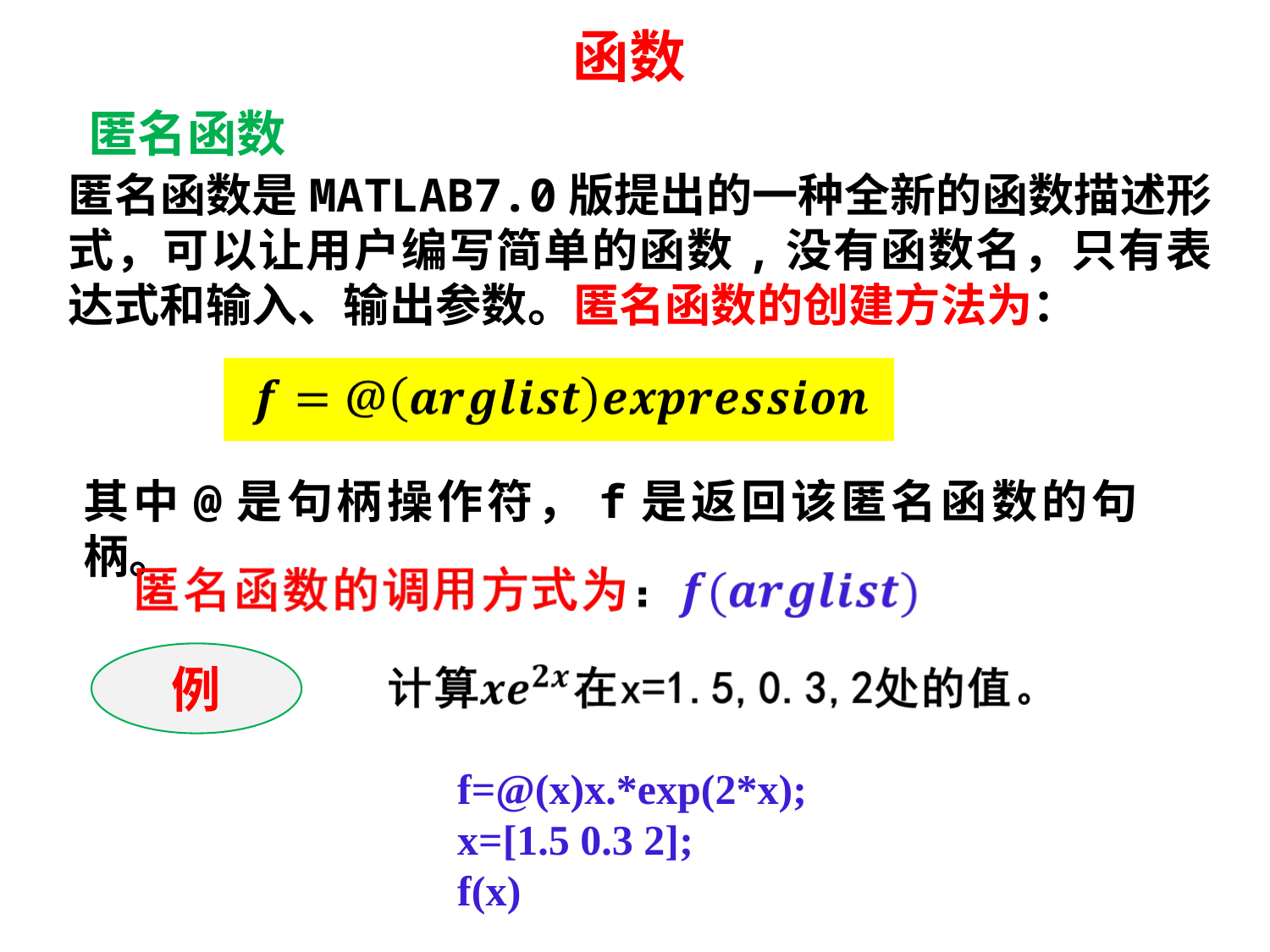

函数
 匿名函数
匿名函数是MATLAB7.0版提出的一种全新的函数描述形式，可以让用户编写简单的函数,没有函数名，只有表达式和输入、输出参数。匿名函数的创建方法为：

其中@是句柄操作符，f是返回该匿名函数的句柄。

例

f=@(x)x.*exp(2*x);
x=[1.5 0.3 2];
f(x)